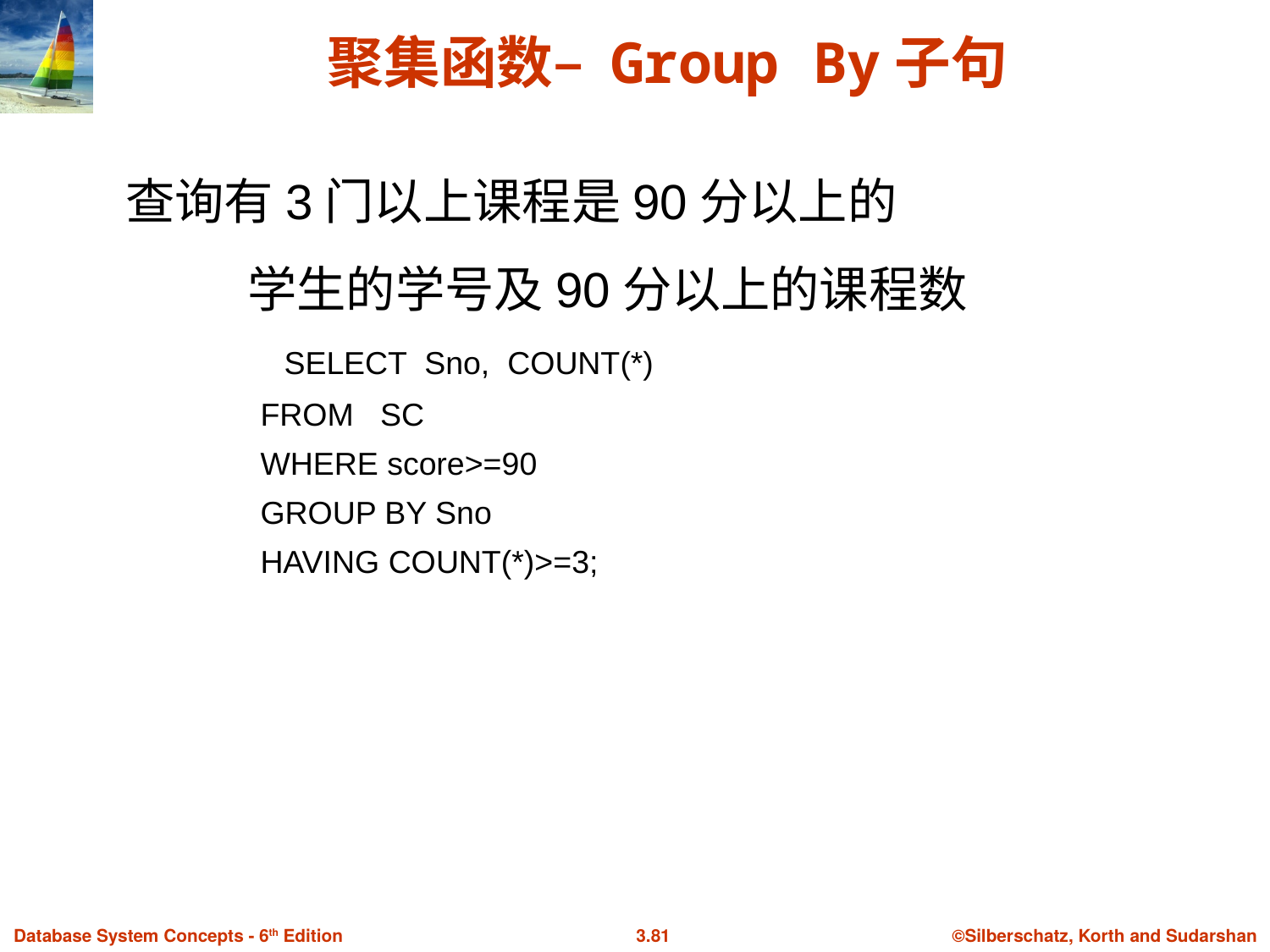

# 聚集函数– Group By子句
查询有3门以上课程是90分以上的
          学生的学号及90分以上的课程数
        SELECT  Sno,  COUNT(*)
        FROM   SC
        WHERE score>=90
        GROUP BY Sno
        HAVING COUNT(*)>=3;